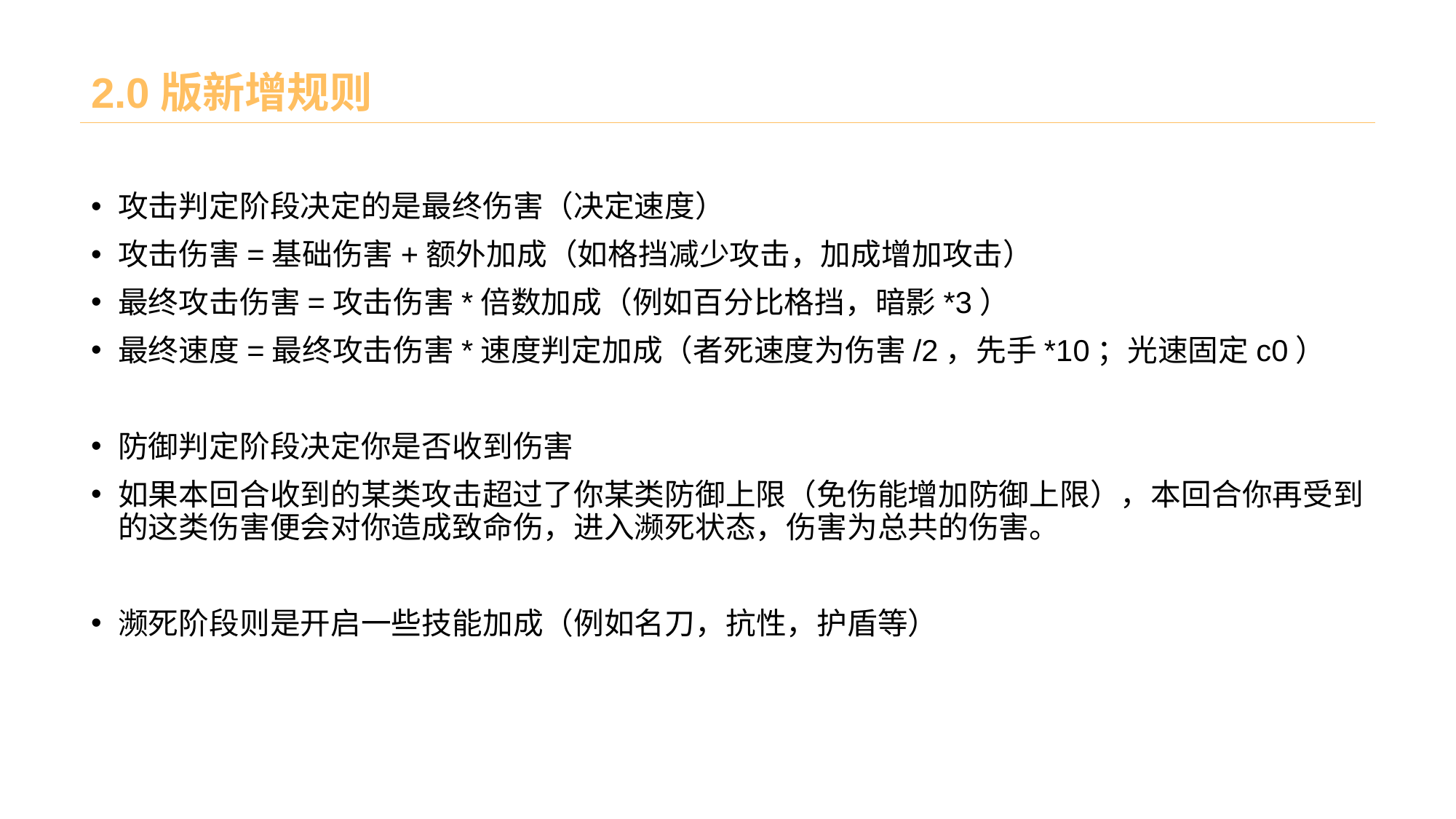

# 2.0版新增规则

攻击判定阶段决定的是最终伤害（决定速度）
攻击伤害=基础伤害+额外加成（如格挡减少攻击，加成增加攻击）
最终攻击伤害=攻击伤害*倍数加成（例如百分比格挡，暗影*3）
最终速度=最终攻击伤害*速度判定加成（者死速度为伤害/2，先手*10；光速固定c0）

防御判定阶段决定你是否收到伤害
如果本回合收到的某类攻击超过了你某类防御上限（免伤能增加防御上限），本回合你再受到的这类伤害便会对你造成致命伤，进入濒死状态，伤害为总共的伤害。

濒死阶段则是开启一些技能加成（例如名刀，抗性，护盾等）